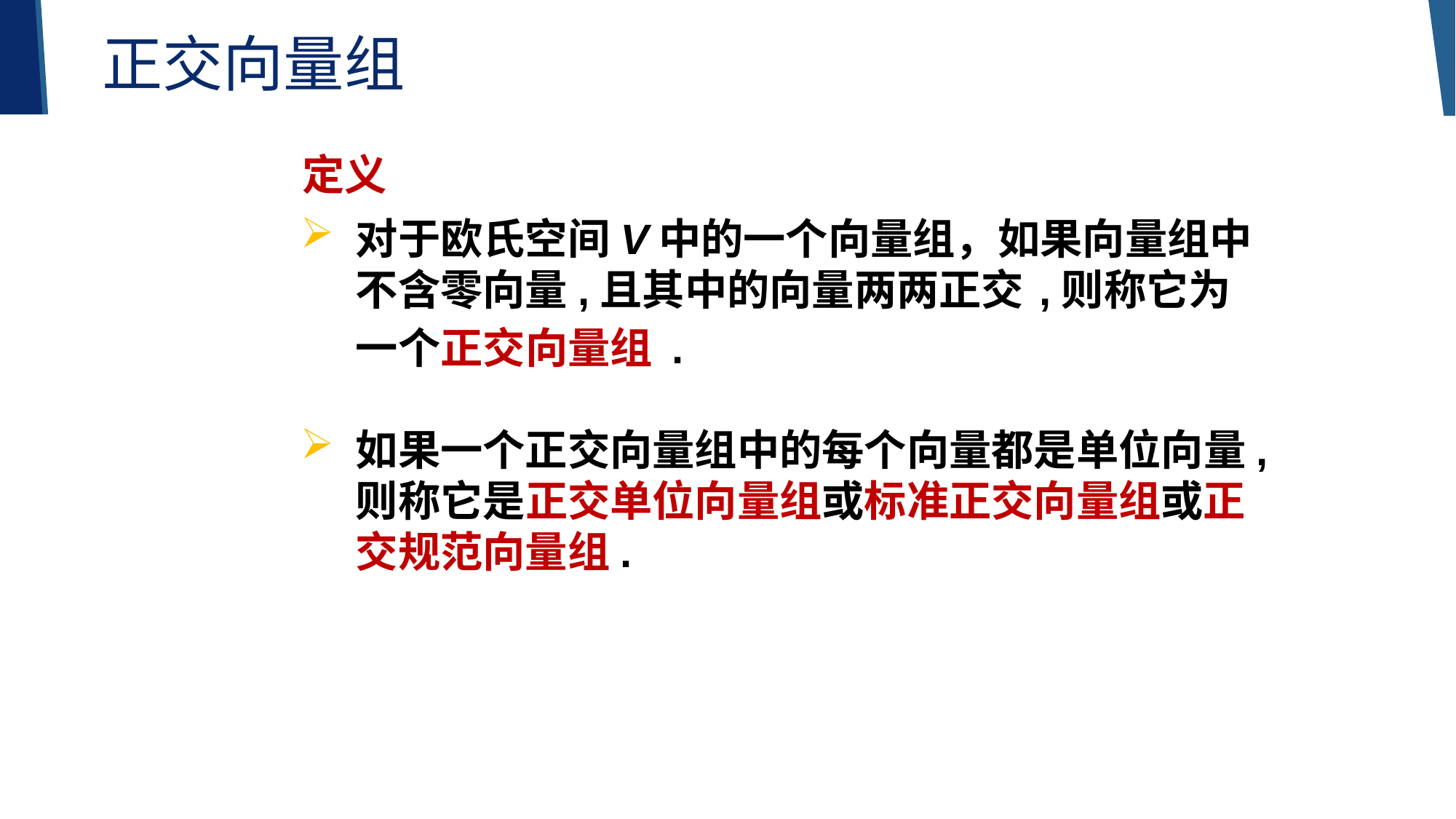

正交向量组
定义
对于欧氏空间V中的一个向量组，如果向量组中不含零向量,且其中的向量两两正交 ,则称它为一个正交向量组 .

如果一个正交向量组中的每个向量都是单位向量,则称它是正交单位向量组或标准正交向量组或正交规范向量组.